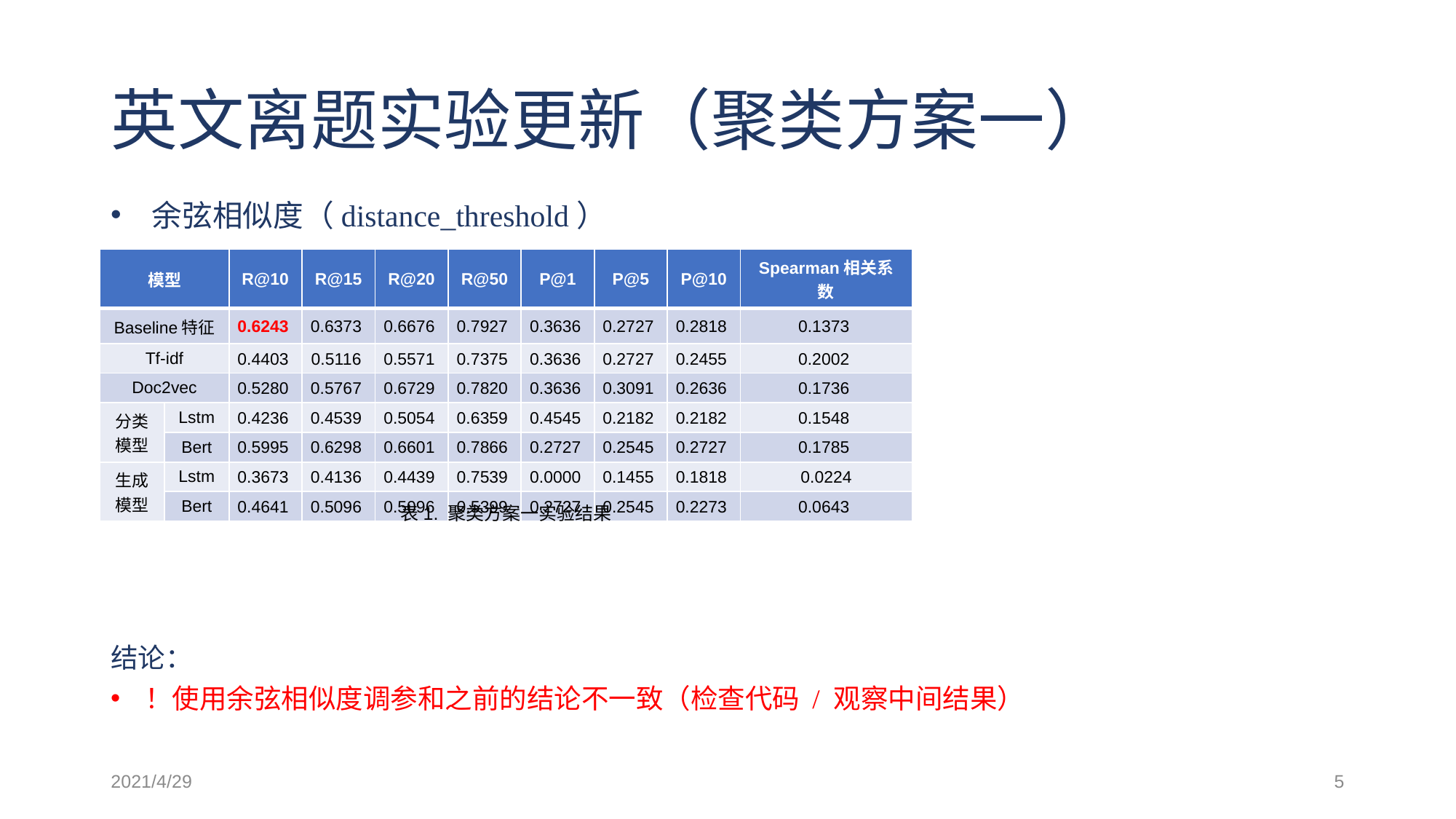

# 英文离题实验更新（聚类方案一）
余弦相似度（distance_threshold）
| 模型 |  | R@10 | R@15 | R@20 | R@50 | P@1 | P@5 | P@10 | Spearman相关系数 |
| --- | --- | --- | --- | --- | --- | --- | --- | --- | --- |
| Baseline特征 |  | 0.6243 | 0.6373 | 0.6676 | 0.7927 | 0.3636 | 0.2727 | 0.2818 | 0.1373 |
| Tf-idf |  | 0.4403 | 0.5116 | 0.5571 | 0.7375 | 0.3636 | 0.2727 | 0.2455 | 0.2002 |
| Doc2vec |  | 0.5280 | 0.5767 | 0.6729 | 0.7820 | 0.3636 | 0.3091 | 0.2636 | 0.1736 |
| 分类模型 | Lstm | 0.4236 | 0.4539 | 0.5054 | 0.6359 | 0.4545 | 0.2182 | 0.2182 | 0.1548 |
|  | Bert | 0.5995 | 0.6298 | 0.6601 | 0.7866 | 0.2727 | 0.2545 | 0.2727 | 0.1785 |
| 生成模型 | Lstm | 0.3673 | 0.4136 | 0.4439 | 0.7539 | 0.0000 | 0.1455 | 0.1818 | 0.0224 |
|  | Bert | 0.4641 | 0.5096 | 0.5096 | 0.5399 | 0.2727 | 0.2545 | 0.2273 | 0.0643 |
表1. 聚类方案一实验结果
结论：
！使用余弦相似度调参和之前的结论不一致（检查代码 / 观察中间结果）
2021/4/29
5